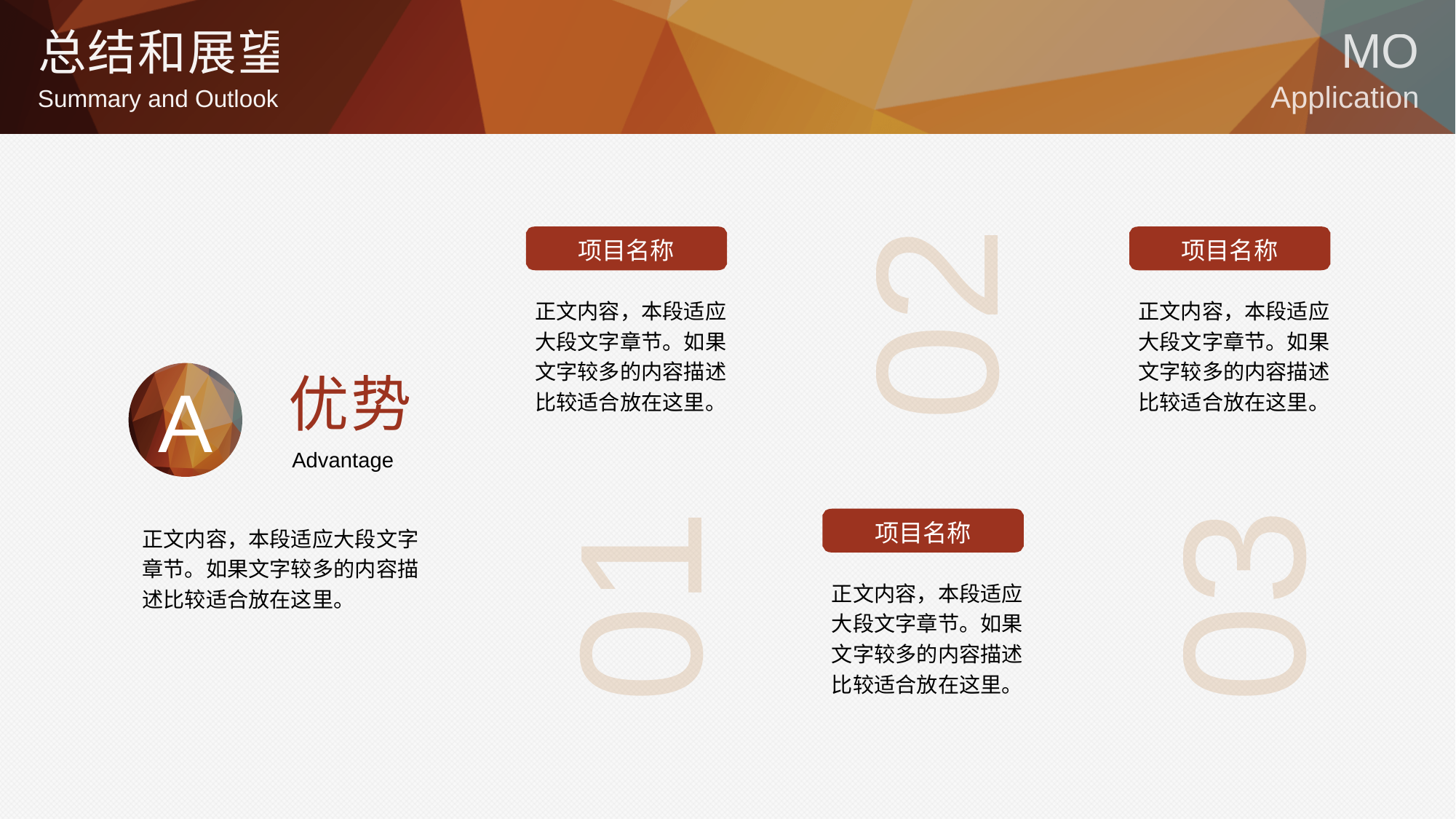

总结和展望
Summary and Outlook
02

项目名称
项目名称
正文内容，本段适应大段文字章节。如果文字较多的内容描述比较适合放在这里。
正文内容，本段适应大段文字章节。如果文字较多的内容描述比较适合放在这里。
优势
A
Advantage
03
01

项目名称
正文内容，本段适应大段文字章节。如果文字较多的内容描述比较适合放在这里。
正文内容，本段适应大段文字章节。如果文字较多的内容描述比较适合放在这里。